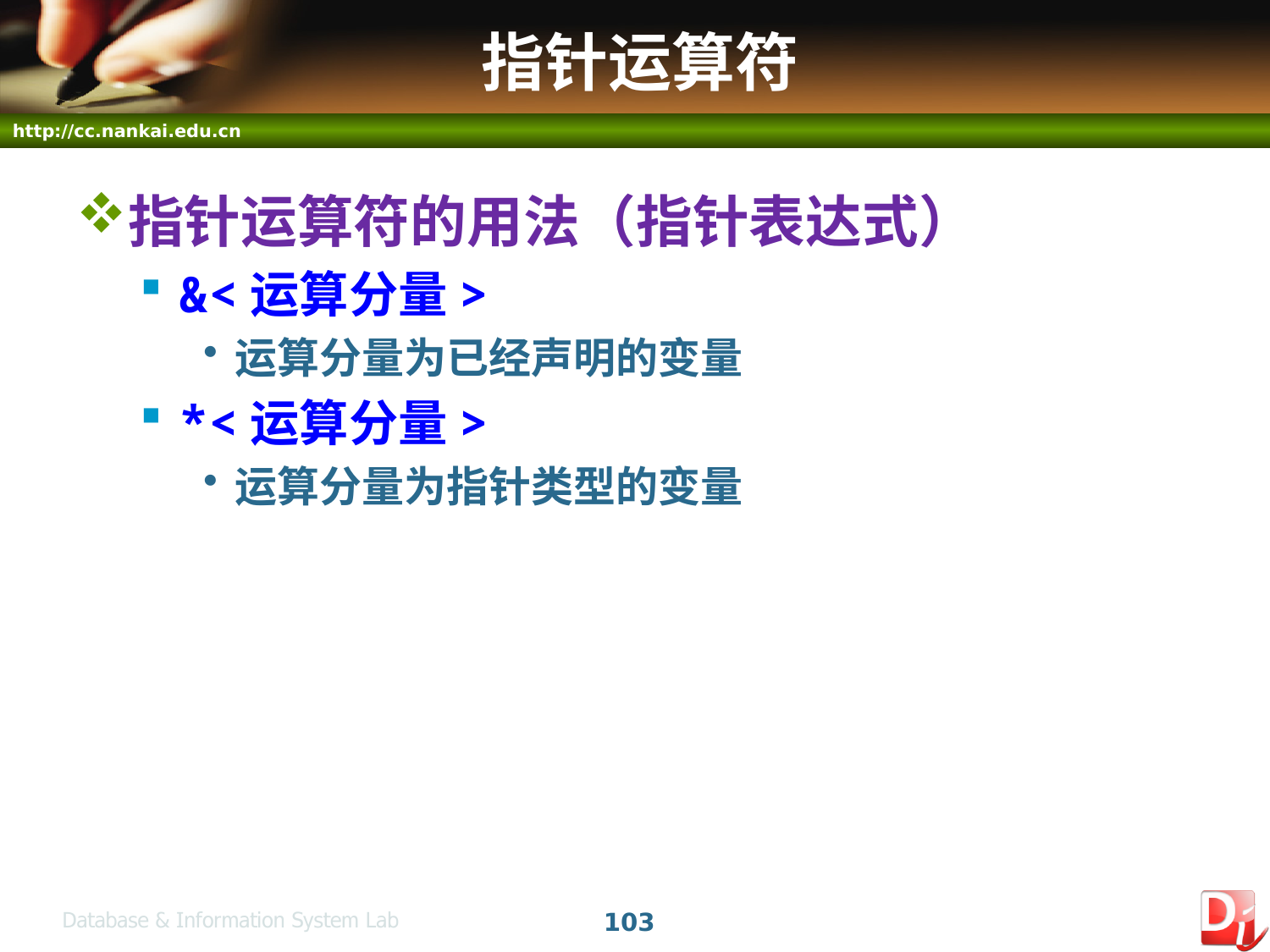

# 指针运算符
指针运算符的用法（指针表达式）
&<运算分量>
运算分量为已经声明的变量
*<运算分量>
运算分量为指针类型的变量
103
Database & Information System Lab